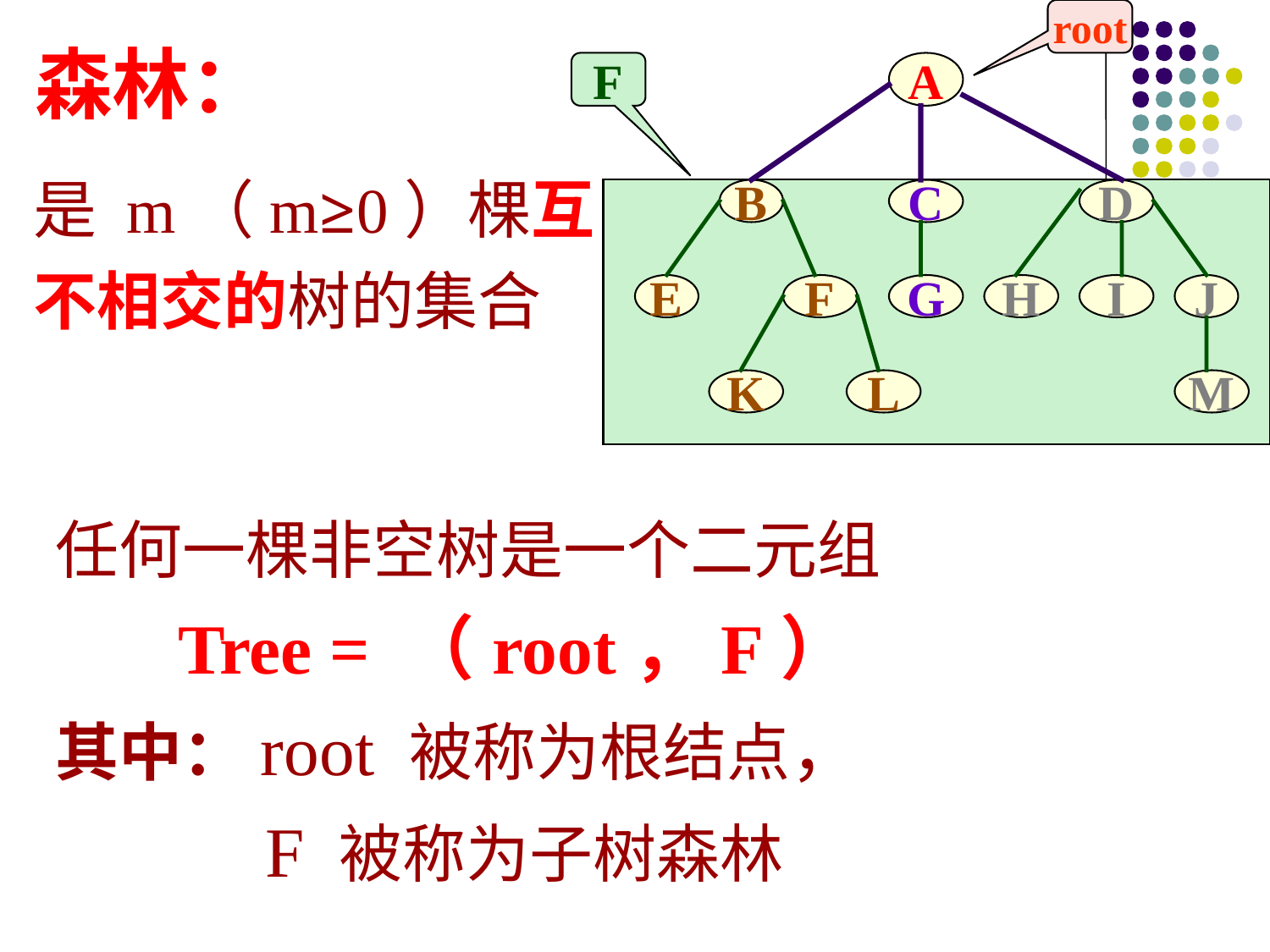

root
森林：
F
A

是 m（m≥0）棵互
不相交的树的集合

B

E
F

K
L
C

G
D

H
I
J

M
任何一棵非空树是一个二元组
       Tree = （root，F）
其中：root 被称为根结点，
            F 被称为子树森林